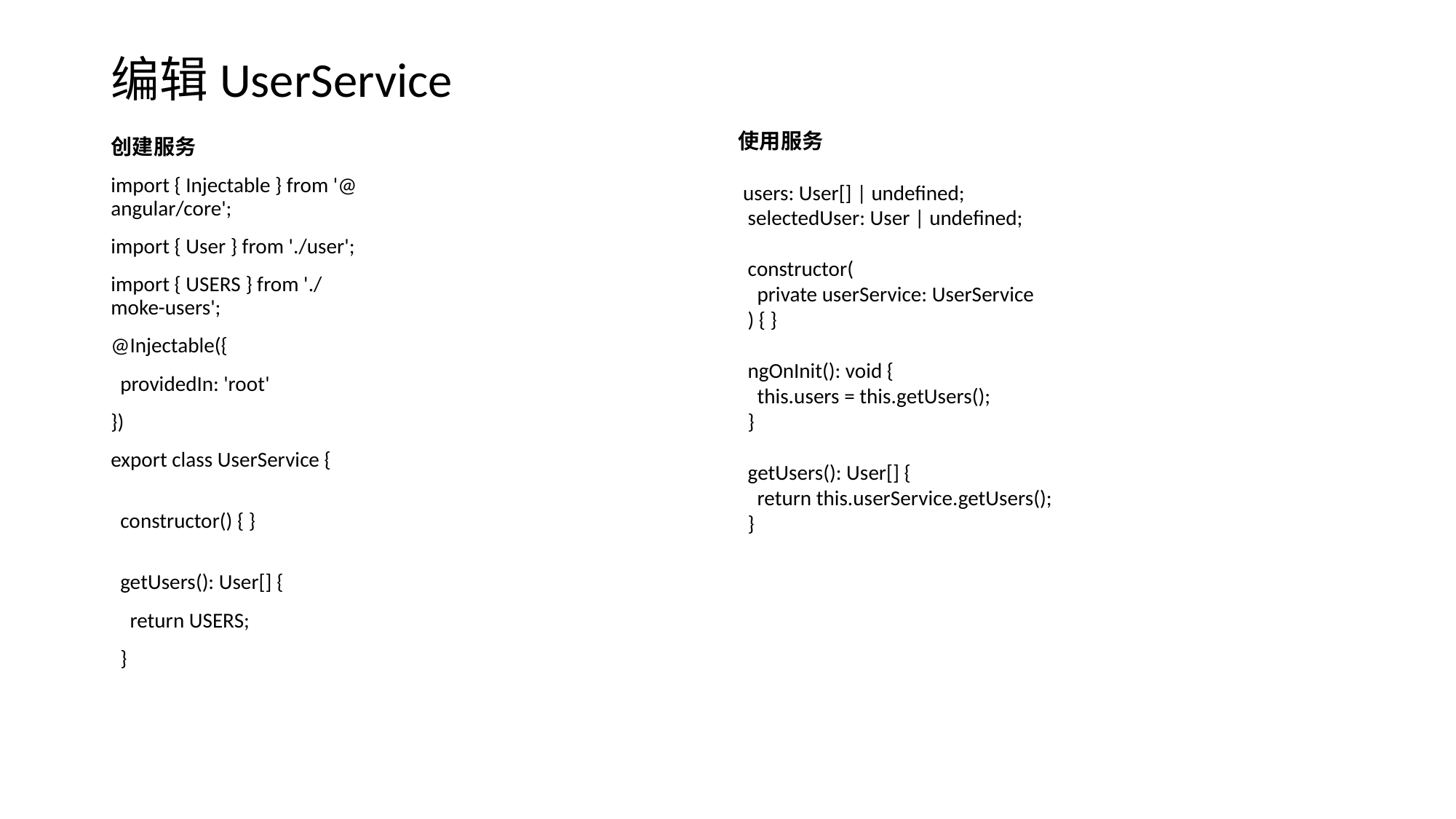

# 编辑UserService
使用服务

 users: User[] | undefined;
  selectedUser: User | undefined;
  constructor(
    private userService: UserService
  ) { }
  ngOnInit(): void {
    this.users = this.getUsers();
  }
  getUsers(): User[] {
    return this.userService.getUsers();
  }
创建服务
import { Injectable } from '@angular/core';
import { User } from './user';
import { USERS } from './moke-users';
@Injectable({
  providedIn: 'root'
})
export class UserService {
  constructor() { }
  getUsers(): User[] {
    return USERS;
  }